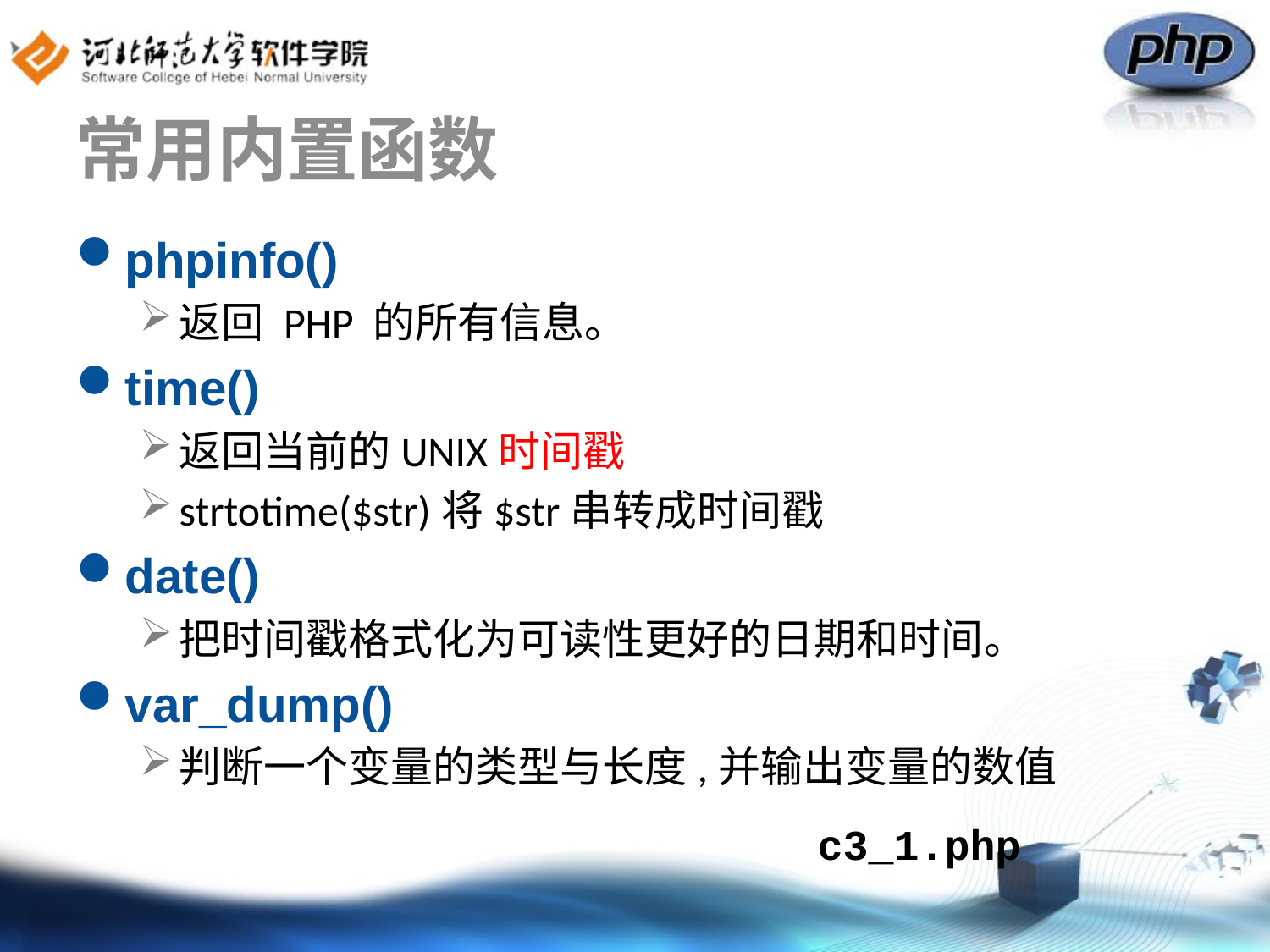

# 常用内置函数
phpinfo()
返回 PHP 的所有信息。
time()
返回当前的UNIX时间戳
strtotime($str)将$str串转成时间戳
date()
把时间戳格式化为可读性更好的日期和时间。
var_dump()
判断一个变量的类型与长度,并输出变量的数值
c3_1.php